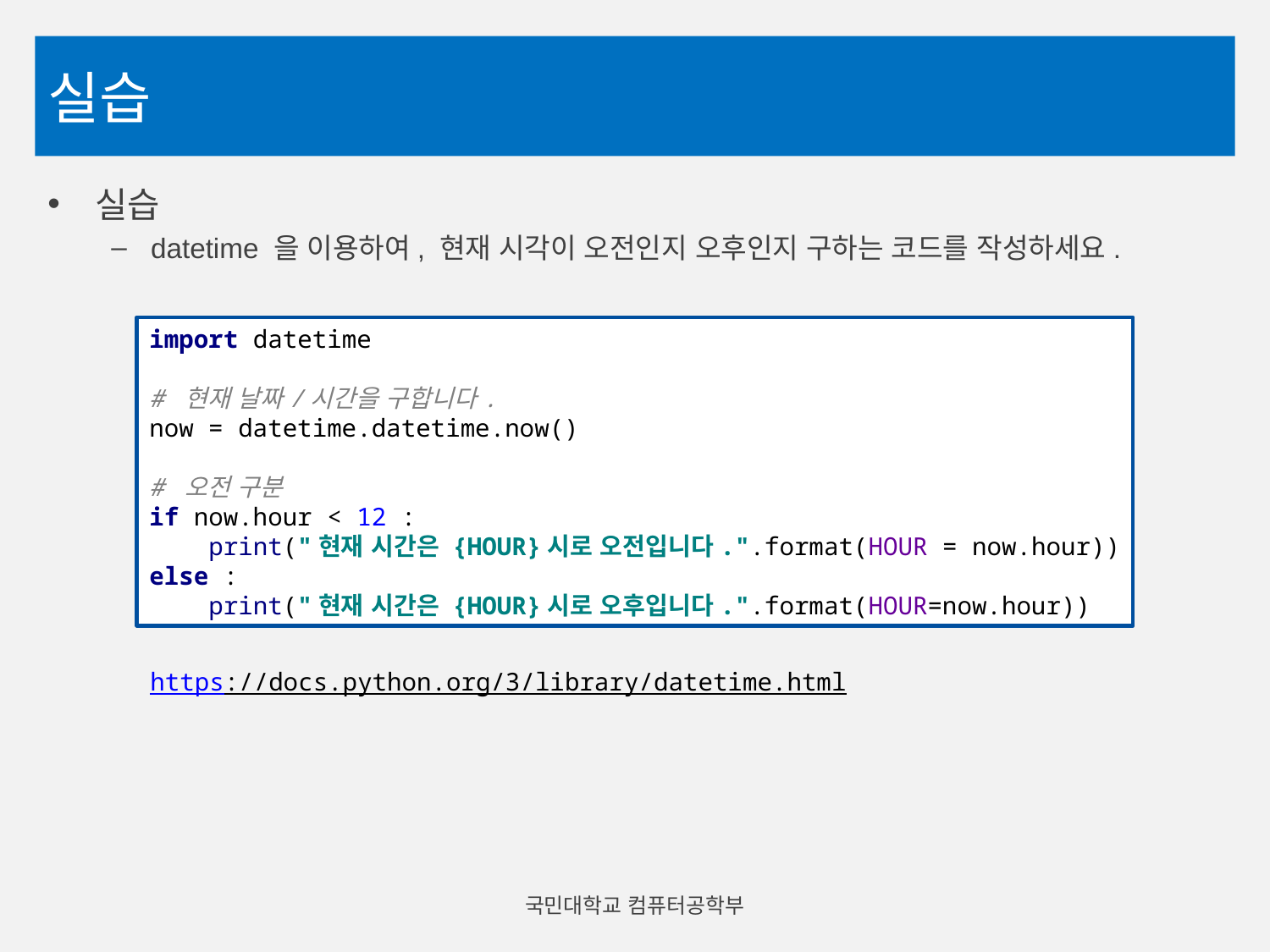

# 실습
실습
datetime 을 이용하여, 현재 시각이 오전인지 오후인지 구하는 코드를 작성하세요.

import datetime
# 현재 날짜/시간을 구합니다.
now = datetime.datetime.now()
# 오전 구분
if now.hour < 12 :
    print("현재 시간은 {HOUR}시로 오전입니다.".format(HOUR = now.hour))
else :
    print("현재 시간은 {HOUR}시로 오후입니다.".format(HOUR=now.hour))
https://docs.python.org/3/library/datetime.html
국민대학교 컴퓨터공학부